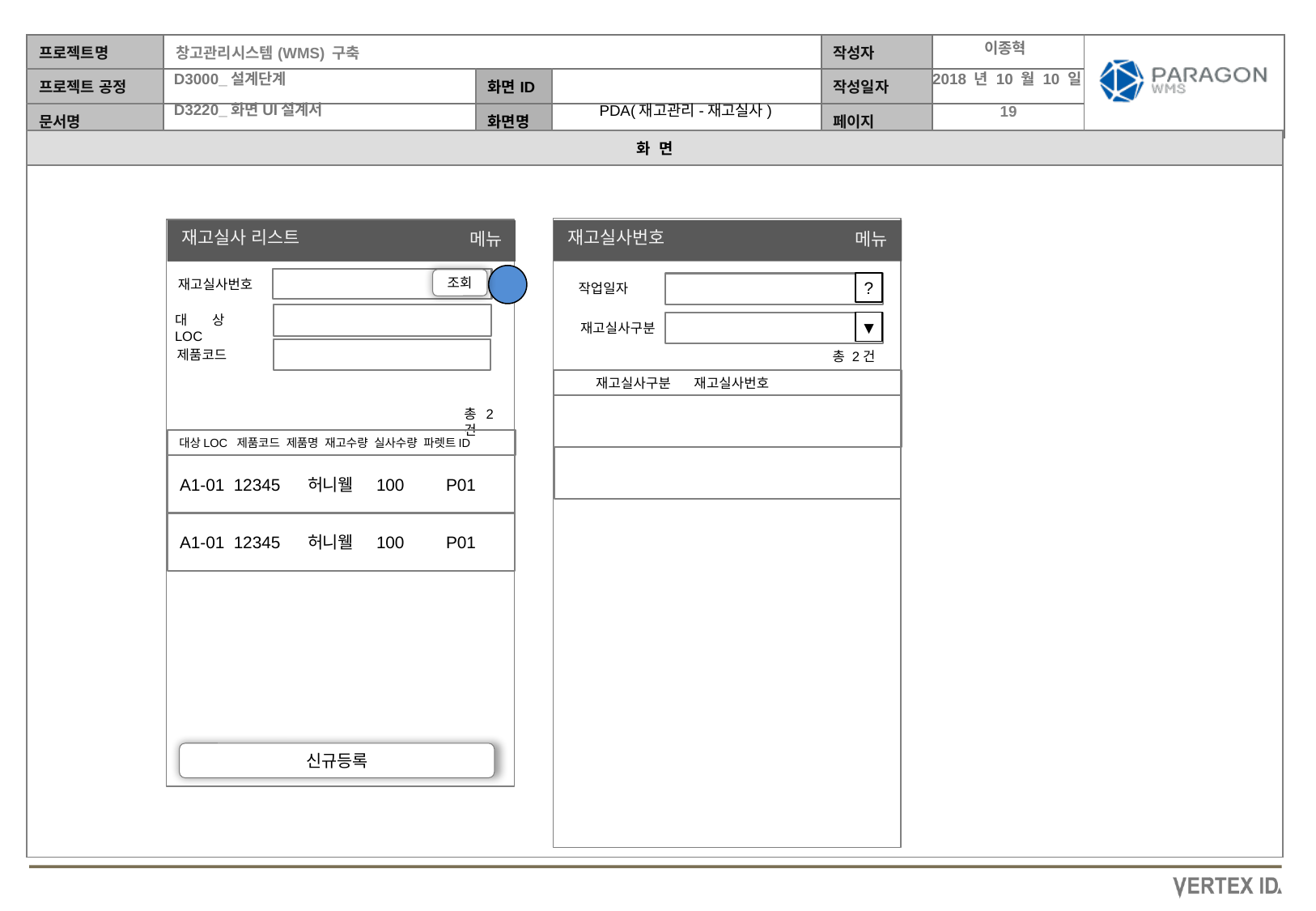

이종혁
2018 년 10 월 10 일
PDA(재고관리-재고실사)

재고실사번호

재고실사 리스트
메뉴
메뉴

조회
재고실사번호
?

작업일자

대상LOC
▼

재고실사구분

제품코드
총 2건
       재고실사구분      재고실사번호

총2건
대상LOC  제품코드  제품명  재고수량  실사수량  파렛트ID

A1-01  12345     허니웰    100         P01
A1-01  12345     허니웰    100         P01
신규등록